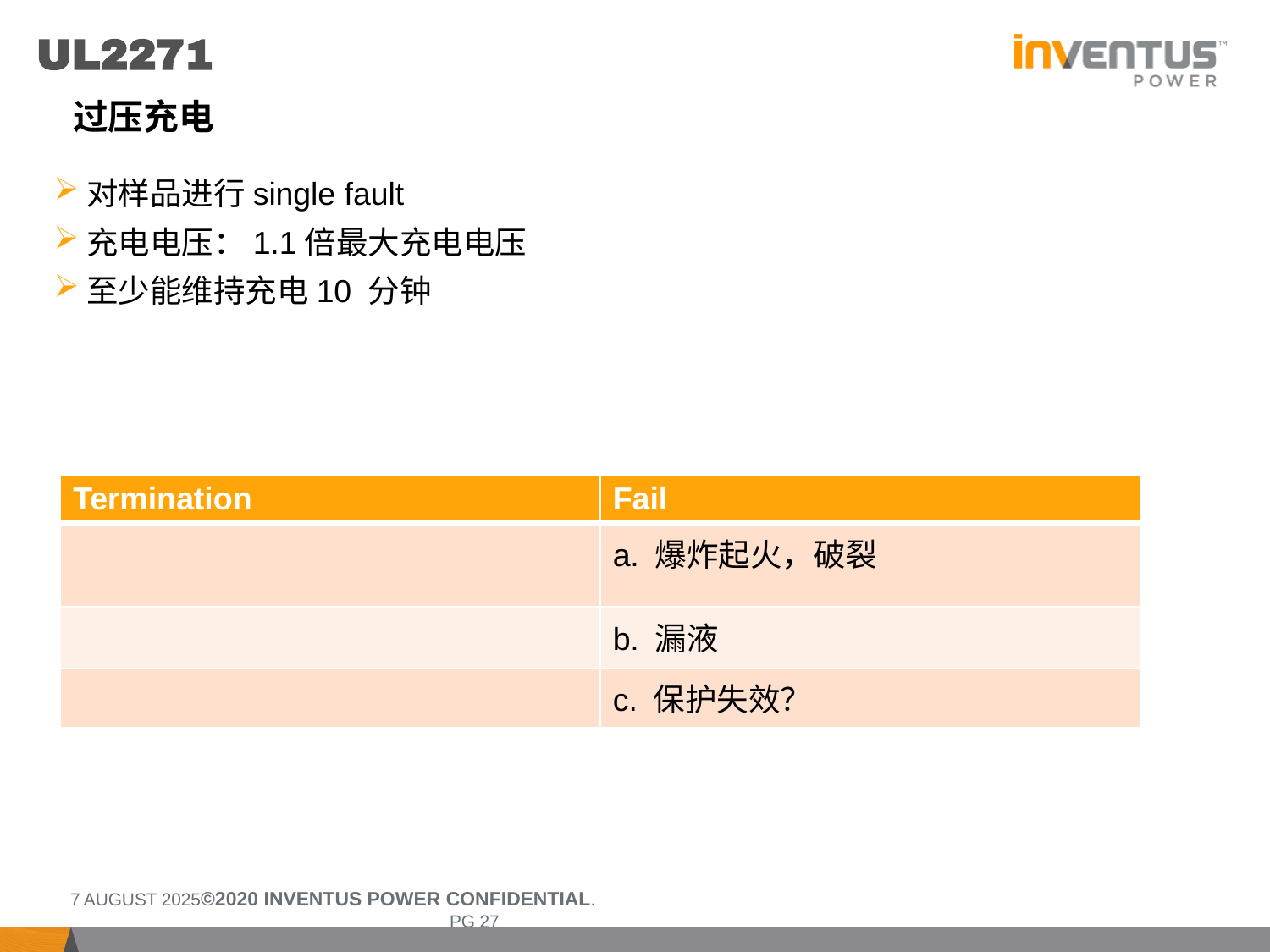

# UL2271
过压充电
对样品进行single fault
充电电压：1.1倍最大充电电压
至少能维持充电10 分钟
| Termination | Fail |
| --- | --- |
|  | a. 爆炸起火，破裂 |
|  | b. 漏液 |
|  | c. 保护失效？ |